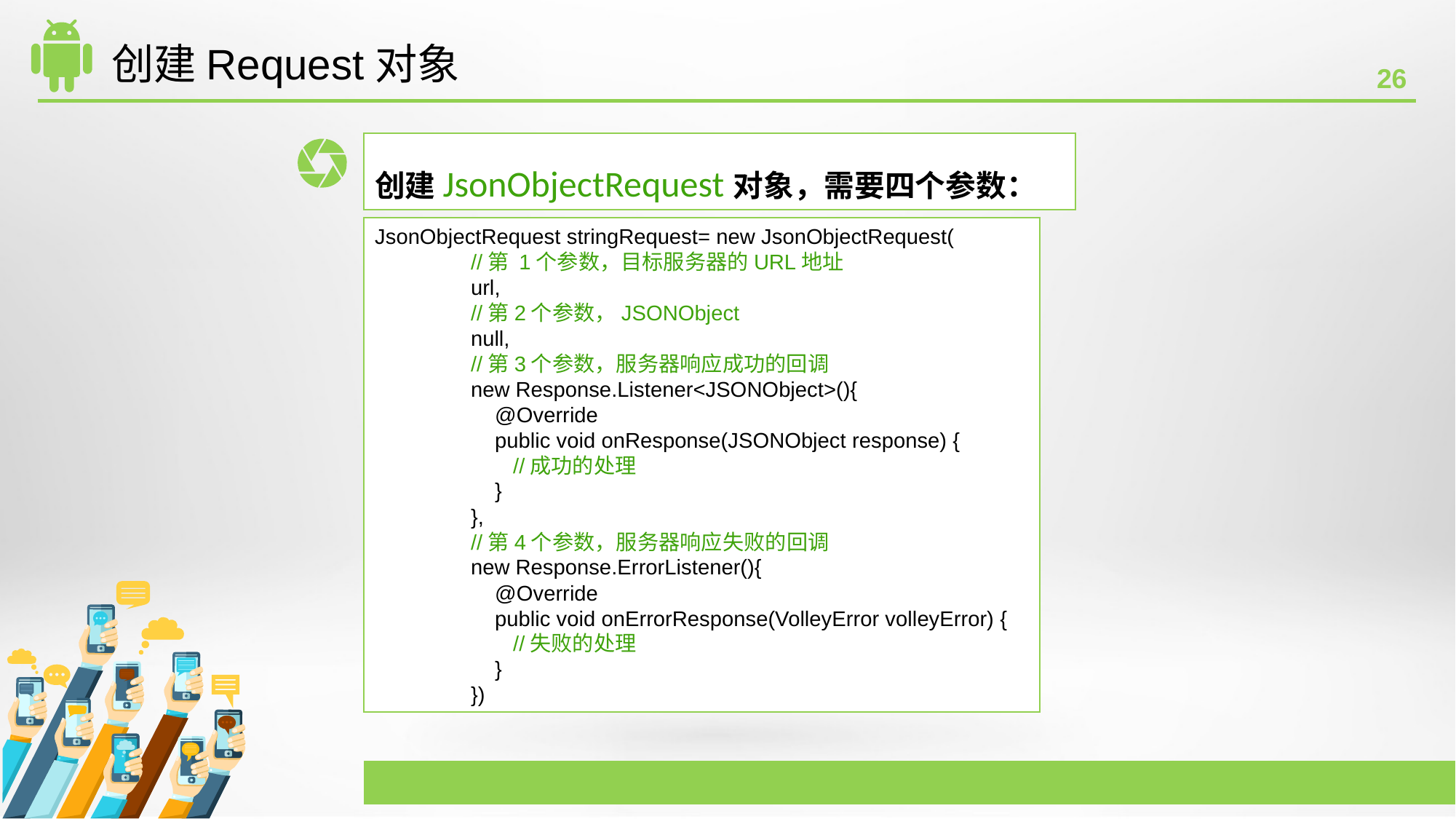

# 创建Request对象
创建JsonObjectRequest对象，需要四个参数：

JsonObjectRequest stringRequest= new JsonObjectRequest(
                //第 1个参数，目标服务器的URL地址
                url,
                //第2个参数，JSONObject
                null,
                //第3个参数，服务器响应成功的回调
                new Response.Listener<JSONObject>(){
                    @Override
                    public void onResponse(JSONObject response) {
                       //成功的处理
                    }
                },
                //第4个参数，服务器响应失败的回调
                new Response.ErrorListener(){
                    @Override
                    public void onErrorResponse(VolleyError volleyError) {
                       //失败的处理
                    }
                })